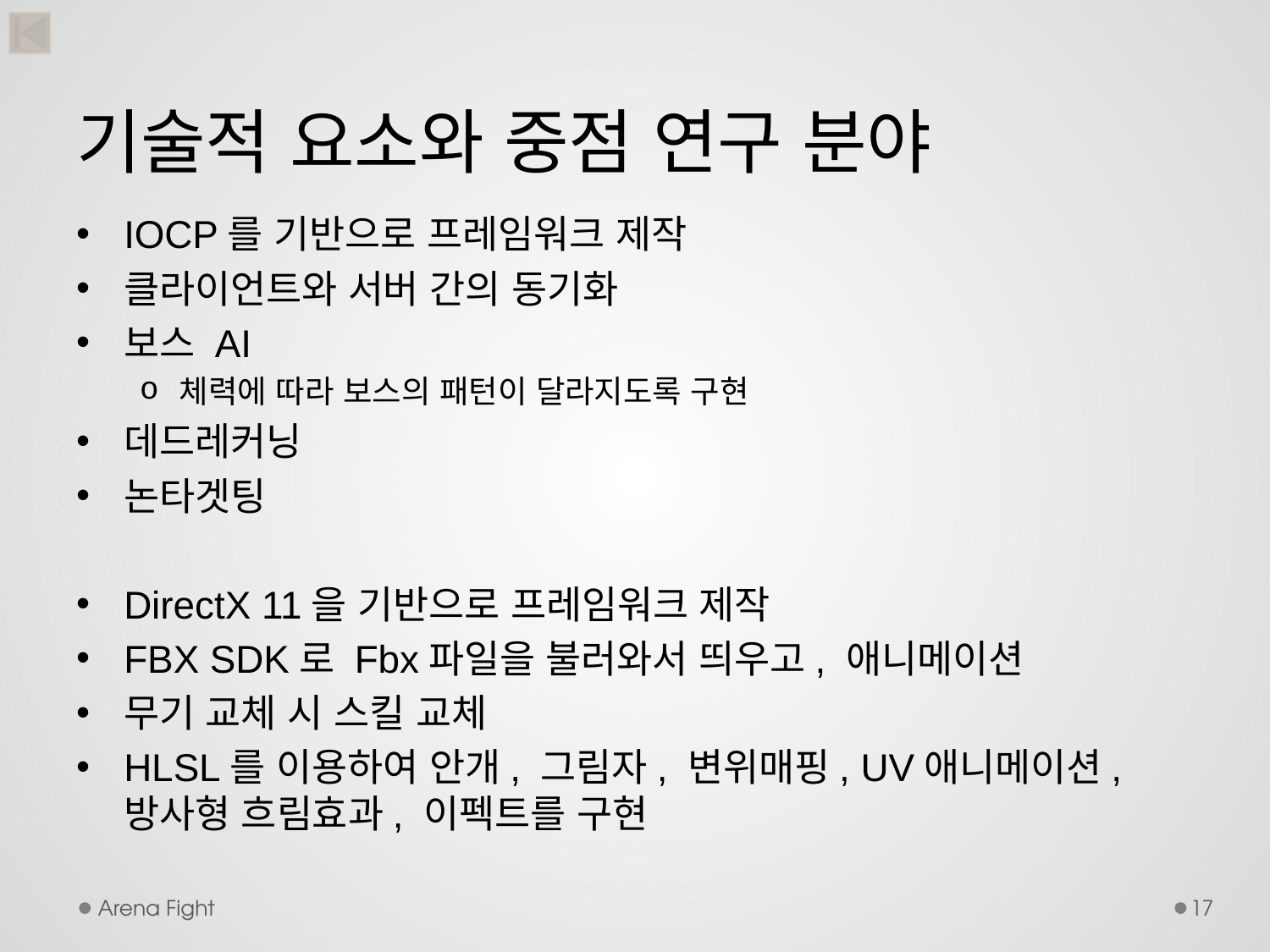

# 기술적 요소와 중점 연구 분야

IOCP를 기반으로 프레임워크 제작
클라이언트와 서버 간의 동기화
보스 AI
체력에 따라 보스의 패턴이 달라지도록 구현
데드레커닝
논타겟팅

DirectX 11을 기반으로 프레임워크 제작
FBX SDK로 Fbx파일을 불러와서 띄우고, 애니메이션
무기 교체 시 스킬 교체
HLSL를 이용하여 안개, 그림자, 변위매핑, UV애니메이션, 방사형 흐림효과, 이펙트를 구현
Arena Fight
17